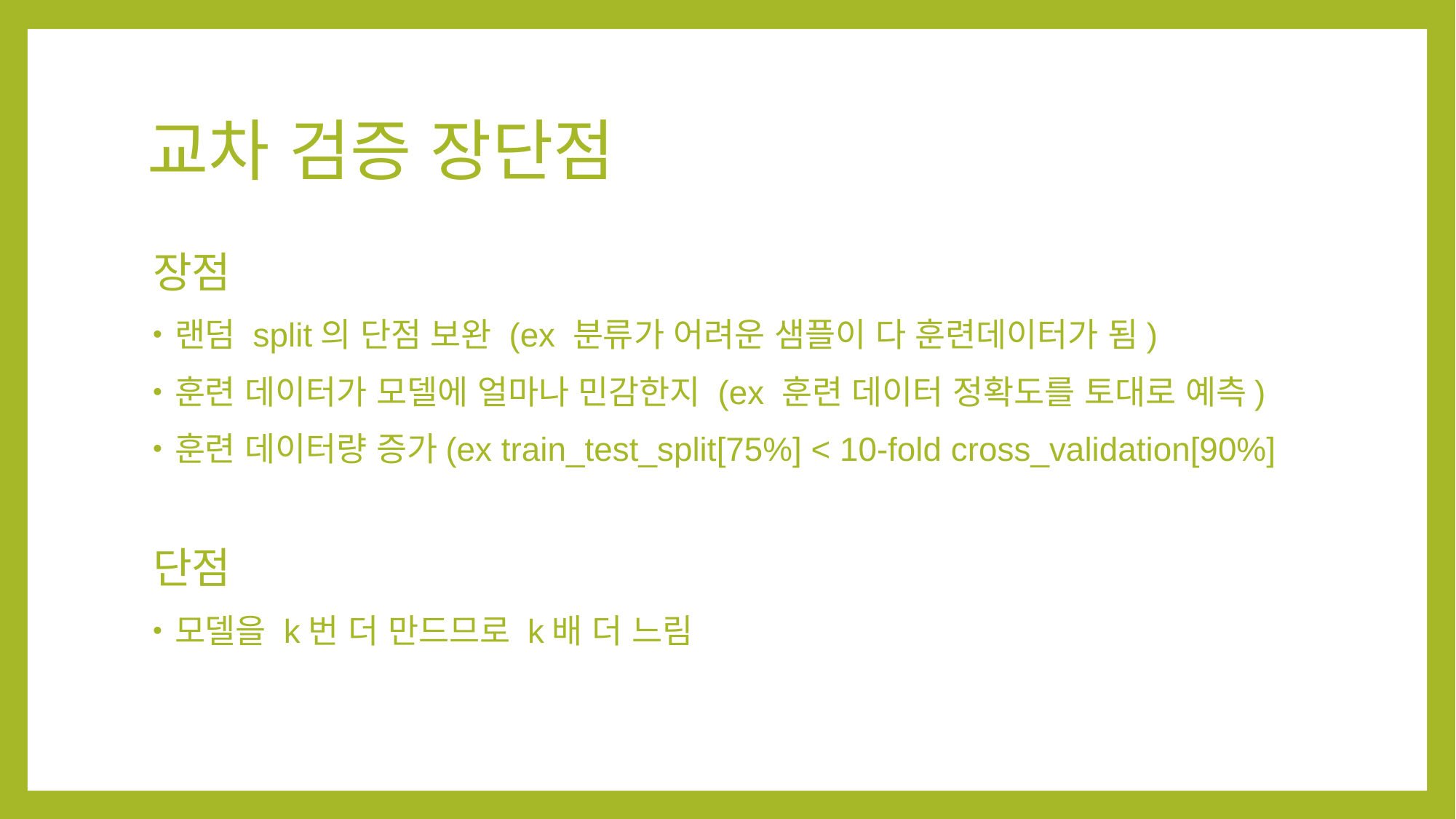

# 교차 검증 장단점
장점
랜덤 split의 단점 보완 (ex 분류가 어려운 샘플이 다 훈련데이터가 됨)
훈련 데이터가 모델에 얼마나 민감한지 (ex 훈련 데이터 정확도를 토대로 예측)
훈련 데이터량 증가(ex train_test_split[75%] < 10-fold cross_validation[90%]

단점
모델을 k번 더 만드므로 k배 더 느림